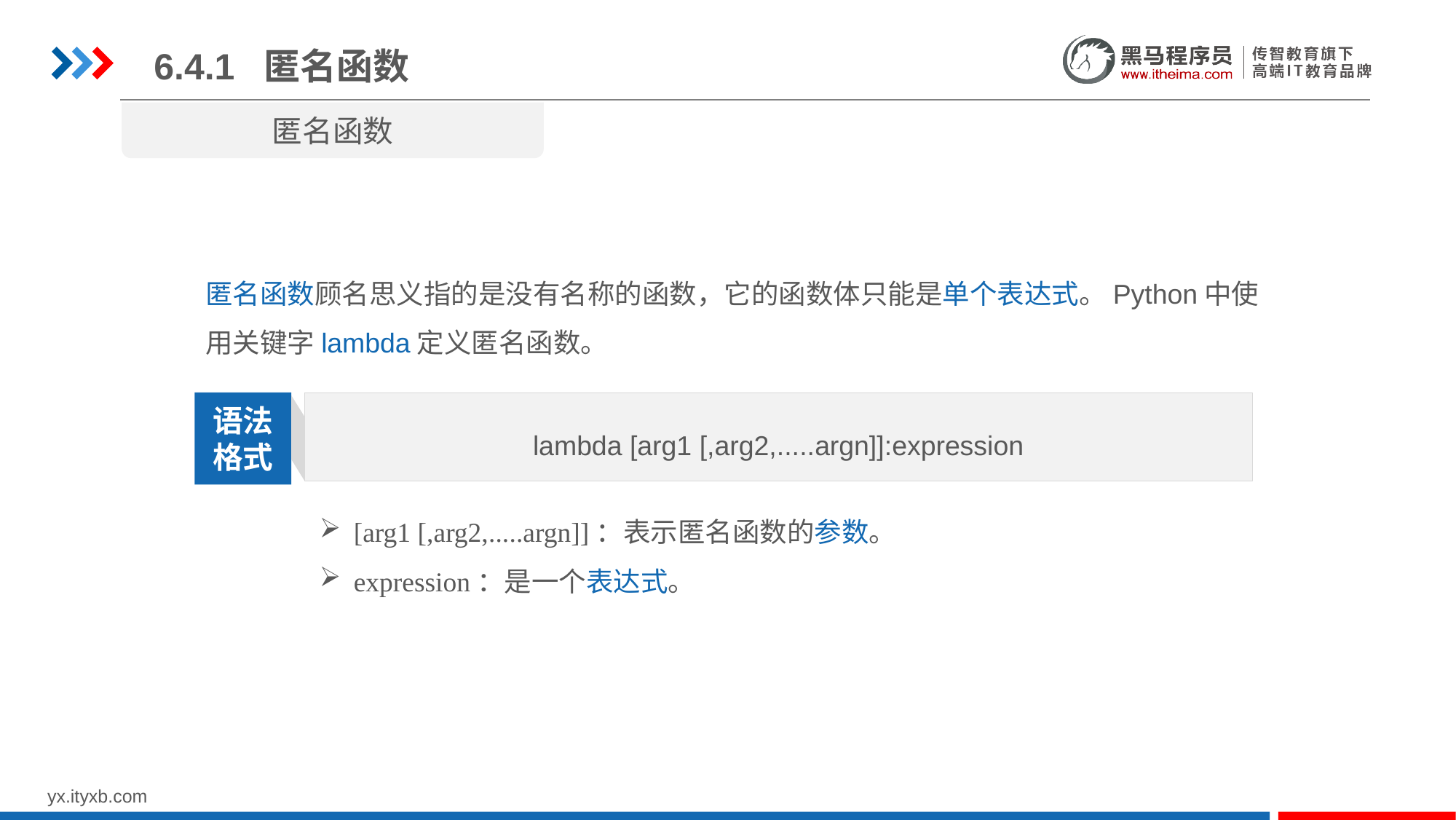

6.4.1  匿名函数

匿名函数
匿名函数顾名思义指的是没有名称的函数，它的函数体只能是单个表达式。Python中使用关键字lambda定义匿名函数。

lambda [arg1 [,arg2,.....argn]]:expression

语法
格式
[arg1 [,arg2,.....argn]]：表示匿名函数的参数。
expression：是一个表达式。